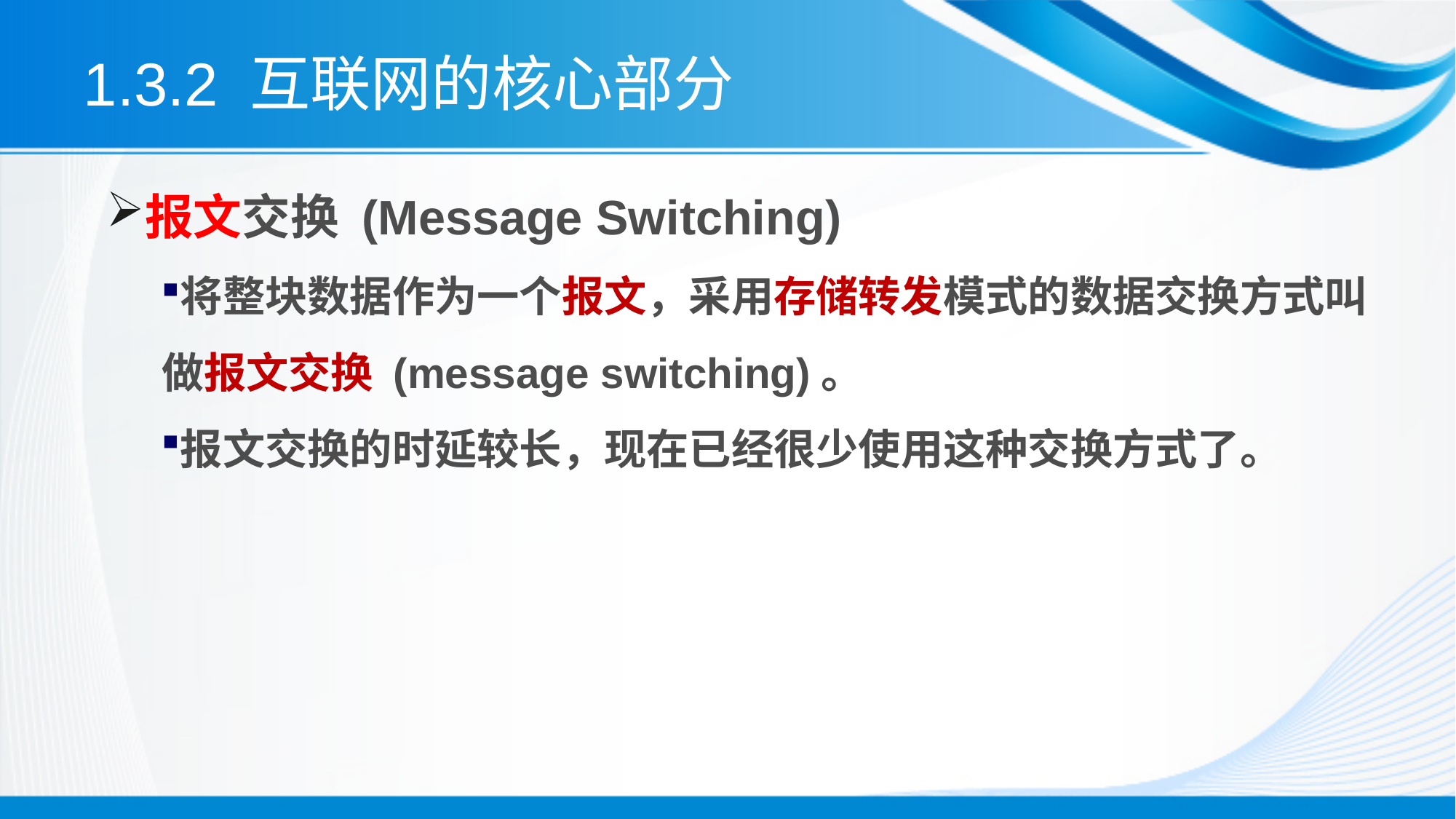

1.3.2 互联网的核心部分
报文交换 (Message Switching)
将整块数据作为一个报文，采用存储转发模式的数据交换方式叫做报文交换 (message switching)。
报文交换的时延较长，现在已经很少使用这种交换方式了。